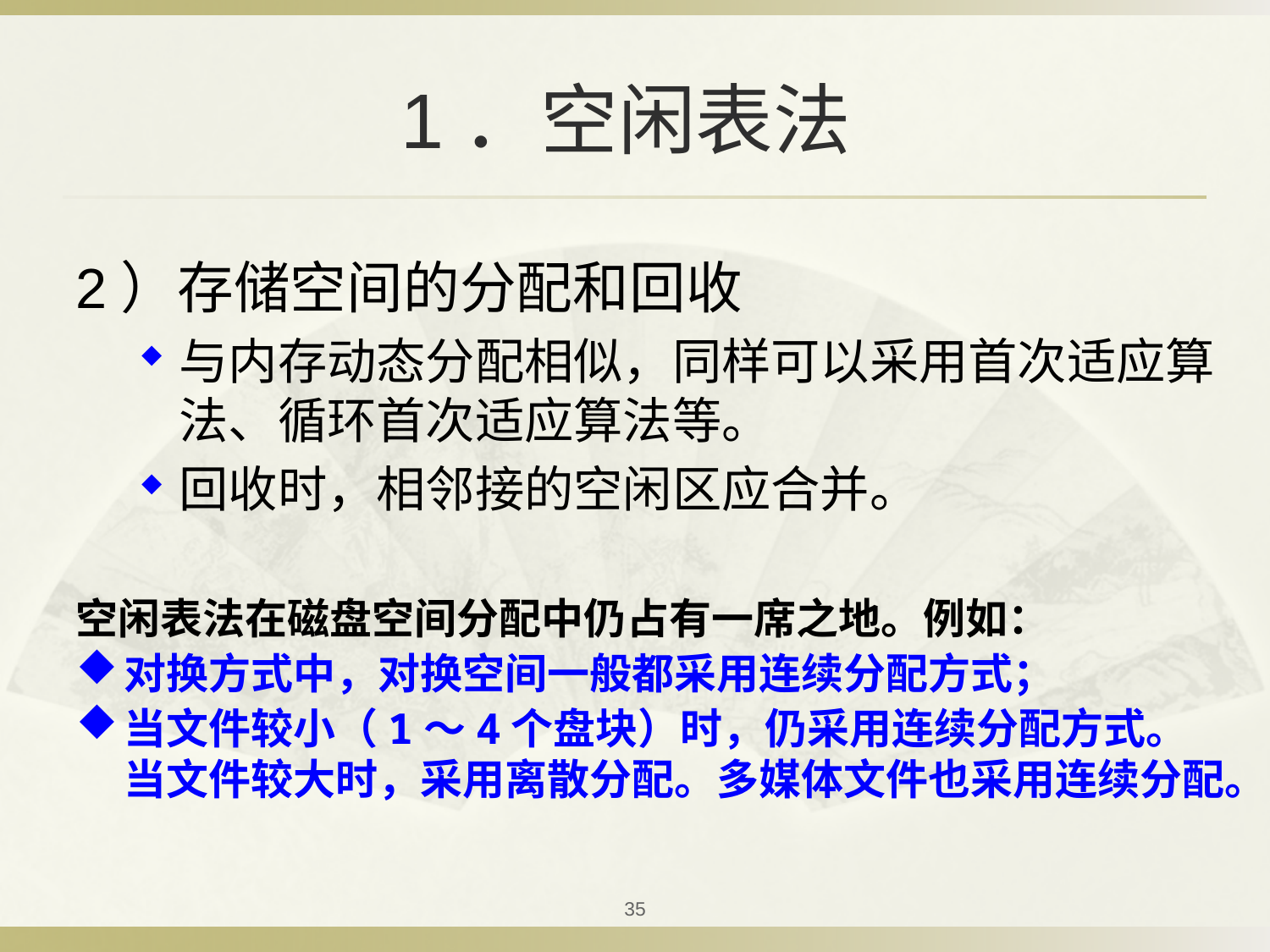

# 1．空闲表法
2）存储空间的分配和回收
与内存动态分配相似，同样可以采用首次适应算法、循环首次适应算法等。
回收时，相邻接的空闲区应合并。
空闲表法在磁盘空间分配中仍占有一席之地。例如：
对换方式中，对换空间一般都采用连续分配方式；
当文件较小（1～4个盘块）时，仍采用连续分配方式。当文件较大时，采用离散分配。多媒体文件也采用连续分配。
35